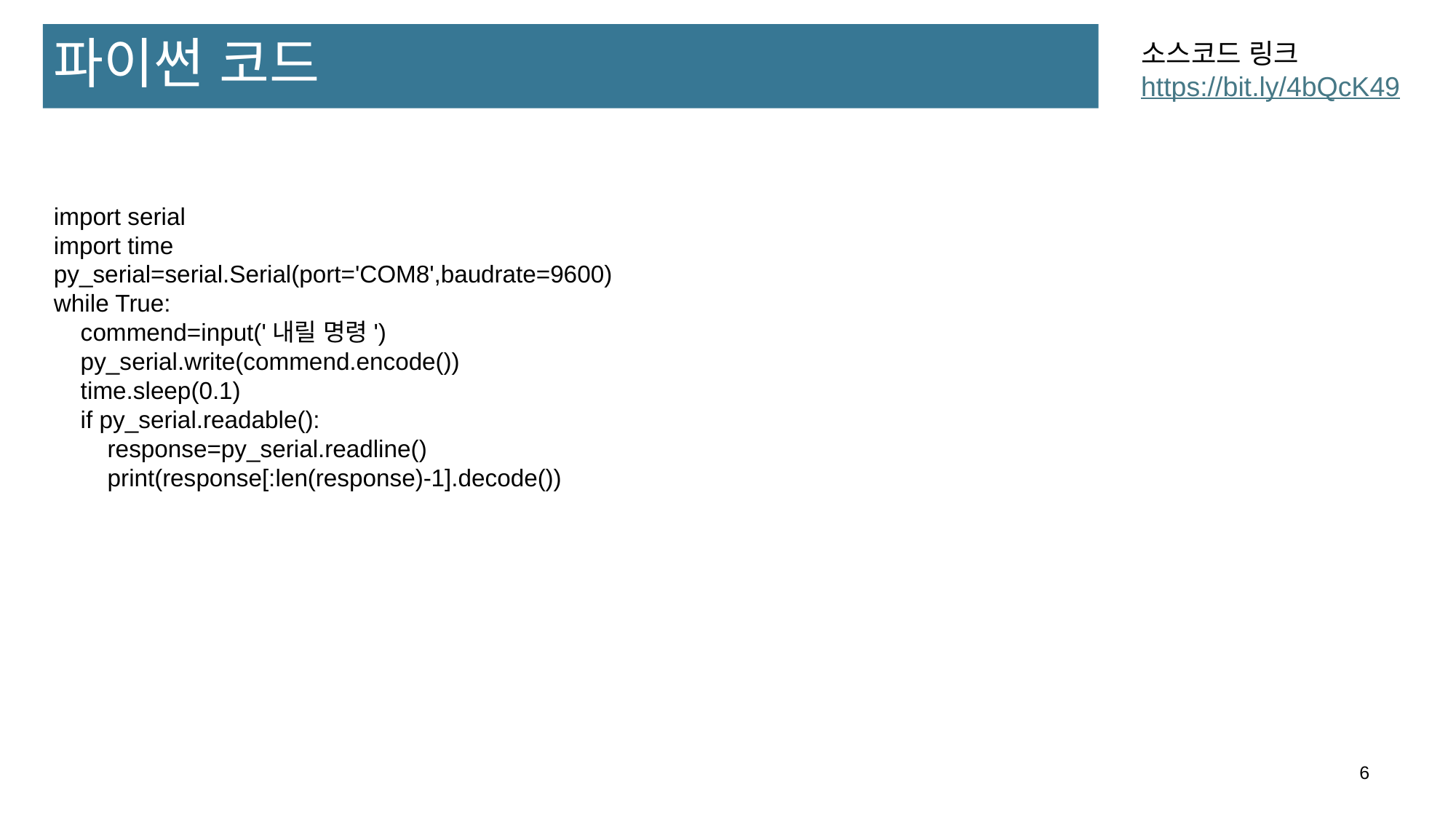

파이썬 코드
소스코드 링크
https://bit.ly/4bQcK49
import serial
import time
py_serial=serial.Serial(port='COM8',baudrate=9600)
while True:
    commend=input('내릴 명령')
    py_serial.write(commend.encode())
    time.sleep(0.1)
    if py_serial.readable():
        response=py_serial.readline()
        print(response[:len(response)-1].decode())